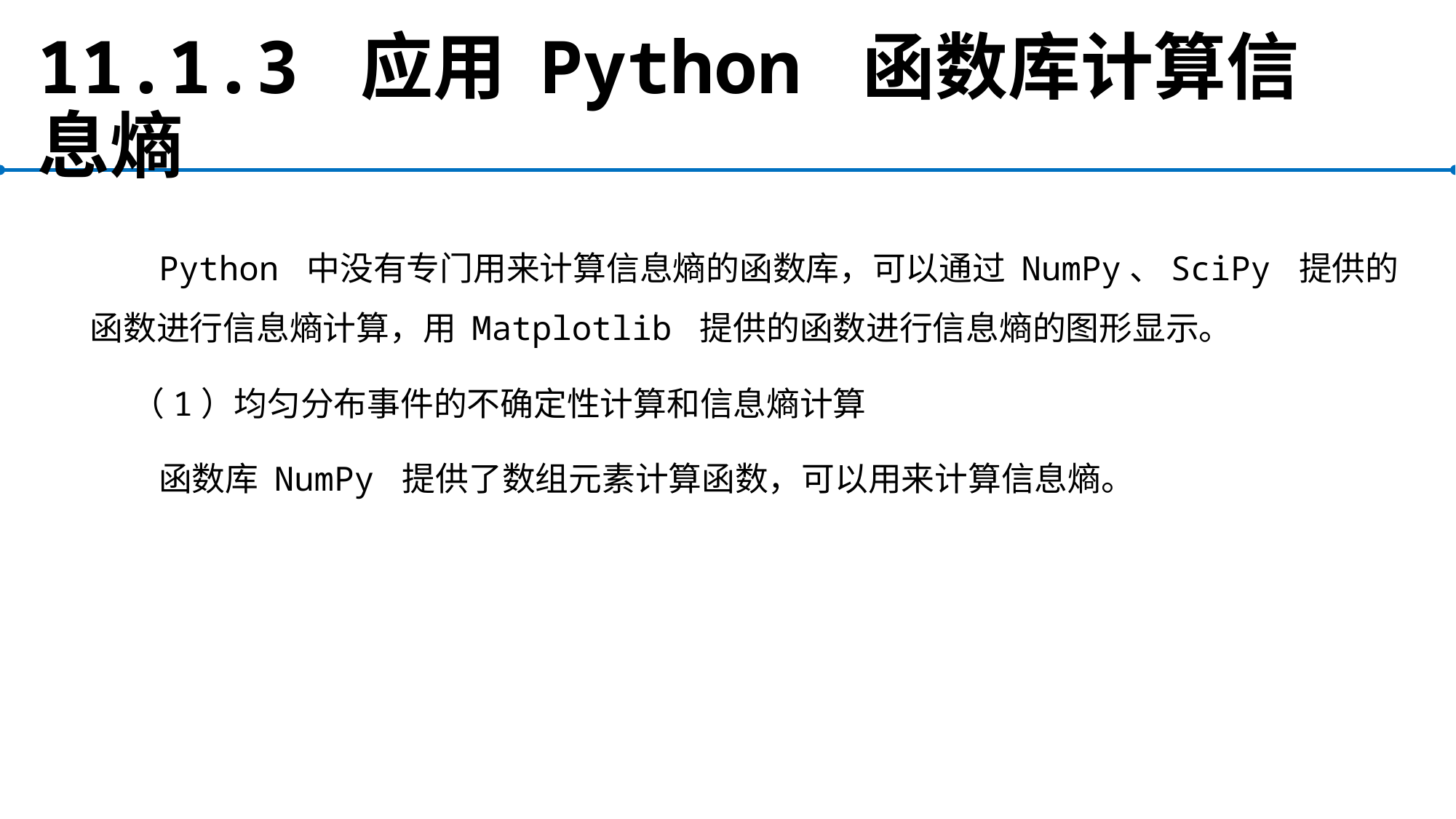

# 11.1.3 应用 Python 函数库计算信息熵
Python 中没有专门用来计算信息熵的函数库，可以通过 NumPy、SciPy 提供的函数进行信息熵计算，用 Matplotlib 提供的函数进行信息熵的图形显示。
（1）均匀分布事件的不确定性计算和信息熵计算
函数库 NumPy 提供了数组元素计算函数，可以用来计算信息熵。